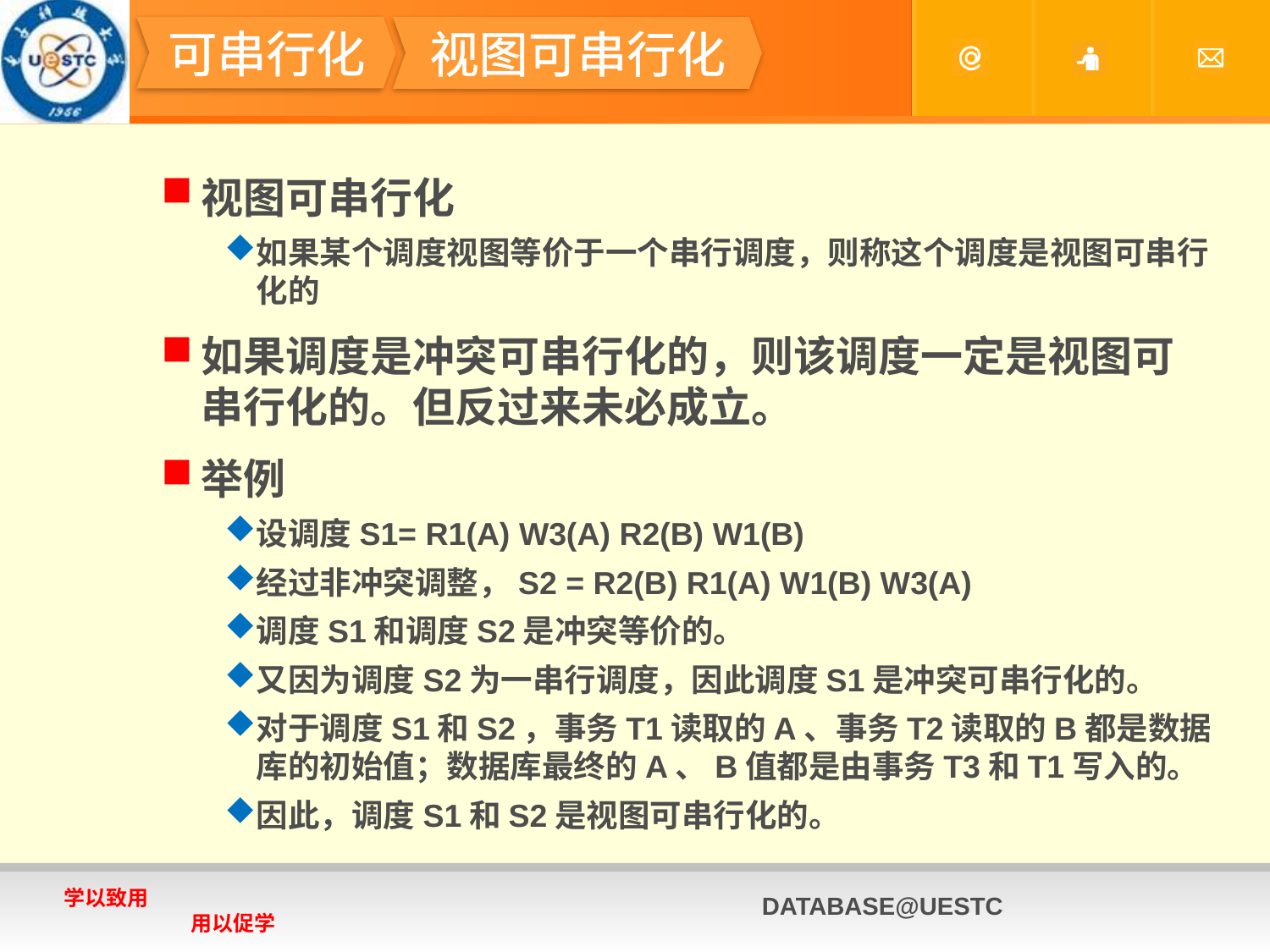

#
可串行化
视图可串行化
视图可串行化
如果某个调度视图等价于一个串行调度，则称这个调度是视图可串行化的
如果调度是冲突可串行化的，则该调度一定是视图可串行化的。但反过来未必成立。
举例
设调度S1= R1(A) W3(A) R2(B) W1(B)
经过非冲突调整，S2 = R2(B) R1(A) W1(B) W3(A)
调度S1和调度S2是冲突等价的。
又因为调度S2为一串行调度，因此调度S1是冲突可串行化的。
对于调度S1和S2，事务T1读取的A、事务T2读取的B都是数据库的初始值；数据库最终的A、B值都是由事务T3和T1写入的。
因此，调度S1和S2是视图可串行化的。